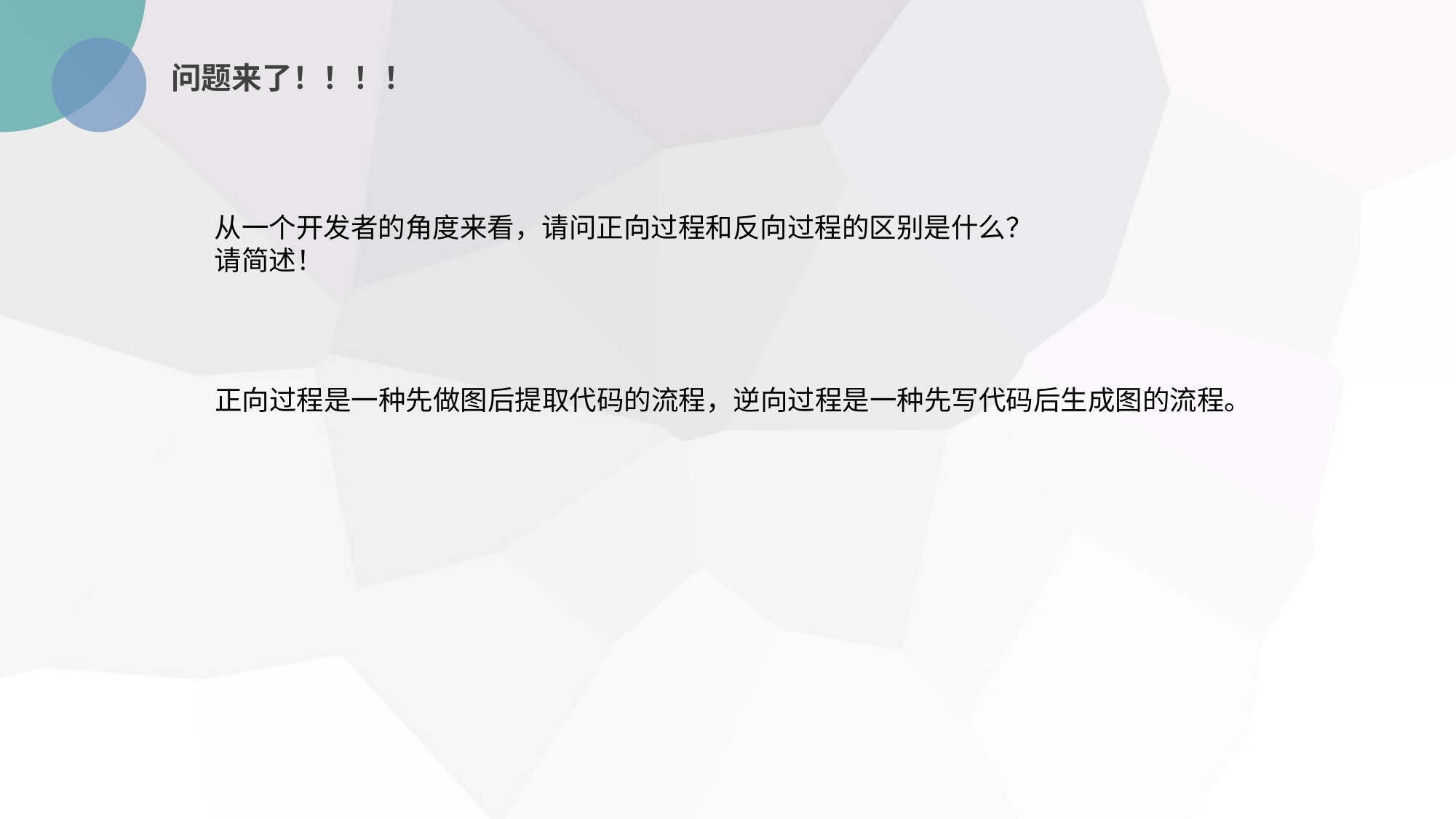

问题来了！！！！
从一个开发者的角度来看，请问正向过程和反向过程的区别是什么？请简述！
正向过程是一种先做图后提取代码的流程，逆向过程是一种先写代码后生成图的流程。